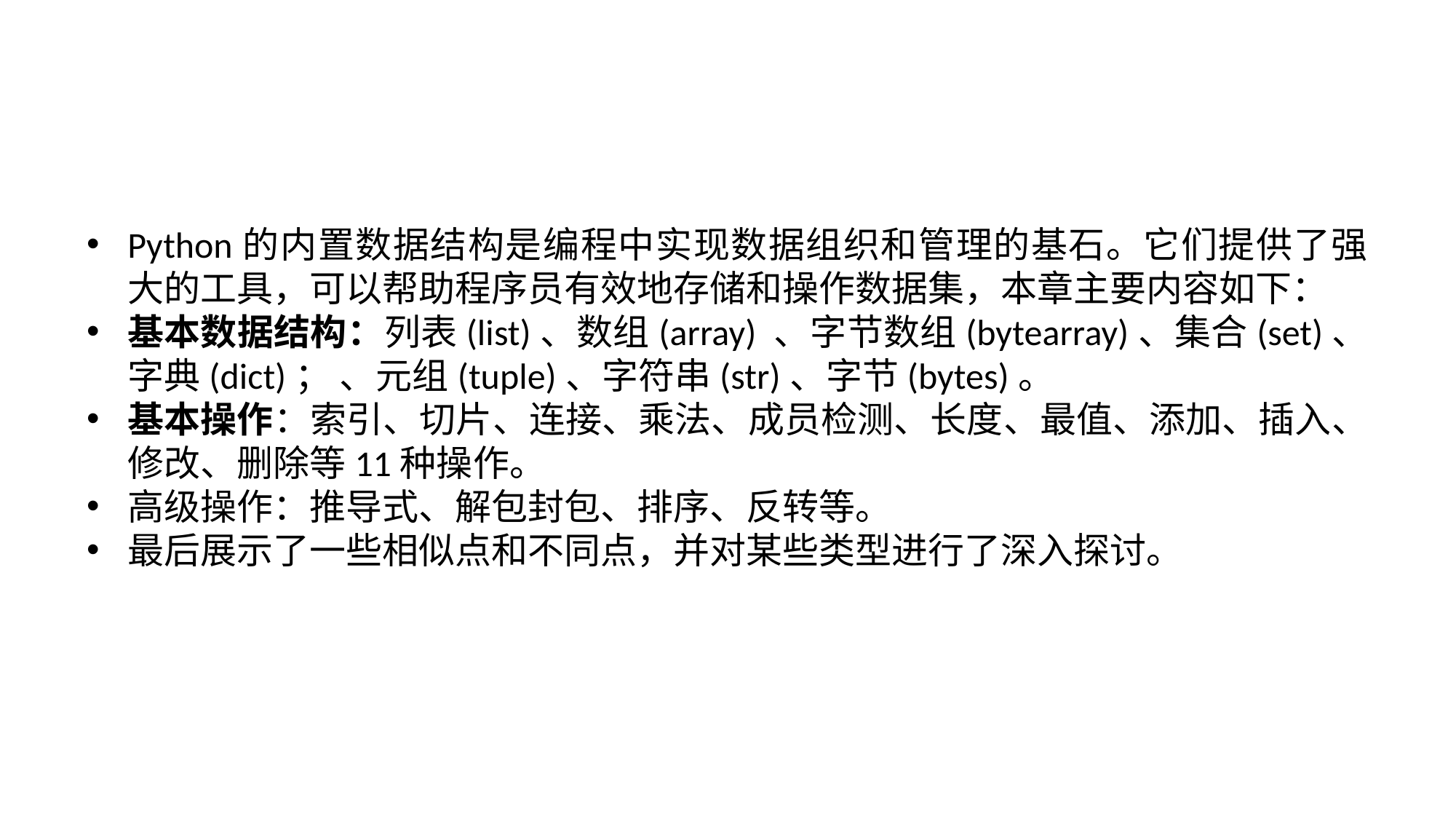

Python的内置数据结构是编程中实现数据组织和管理的基石。它们提供了强大的工具，可以帮助程序员有效地存储和操作数据集，本章主要内容如下：
基本数据结构：列表(list)、数组(array) 、字节数组(bytearray)、集合(set)、字典(dict)； 、元组(tuple)、字符串(str)、字节(bytes)。
基本操作：索引、切片、连接、乘法、成员检测、长度、最值、添加、插入、修改、删除等11种操作。
高级操作：推导式、解包封包、排序、反转等。
最后展示了一些相似点和不同点，并对某些类型进行了深入探讨。